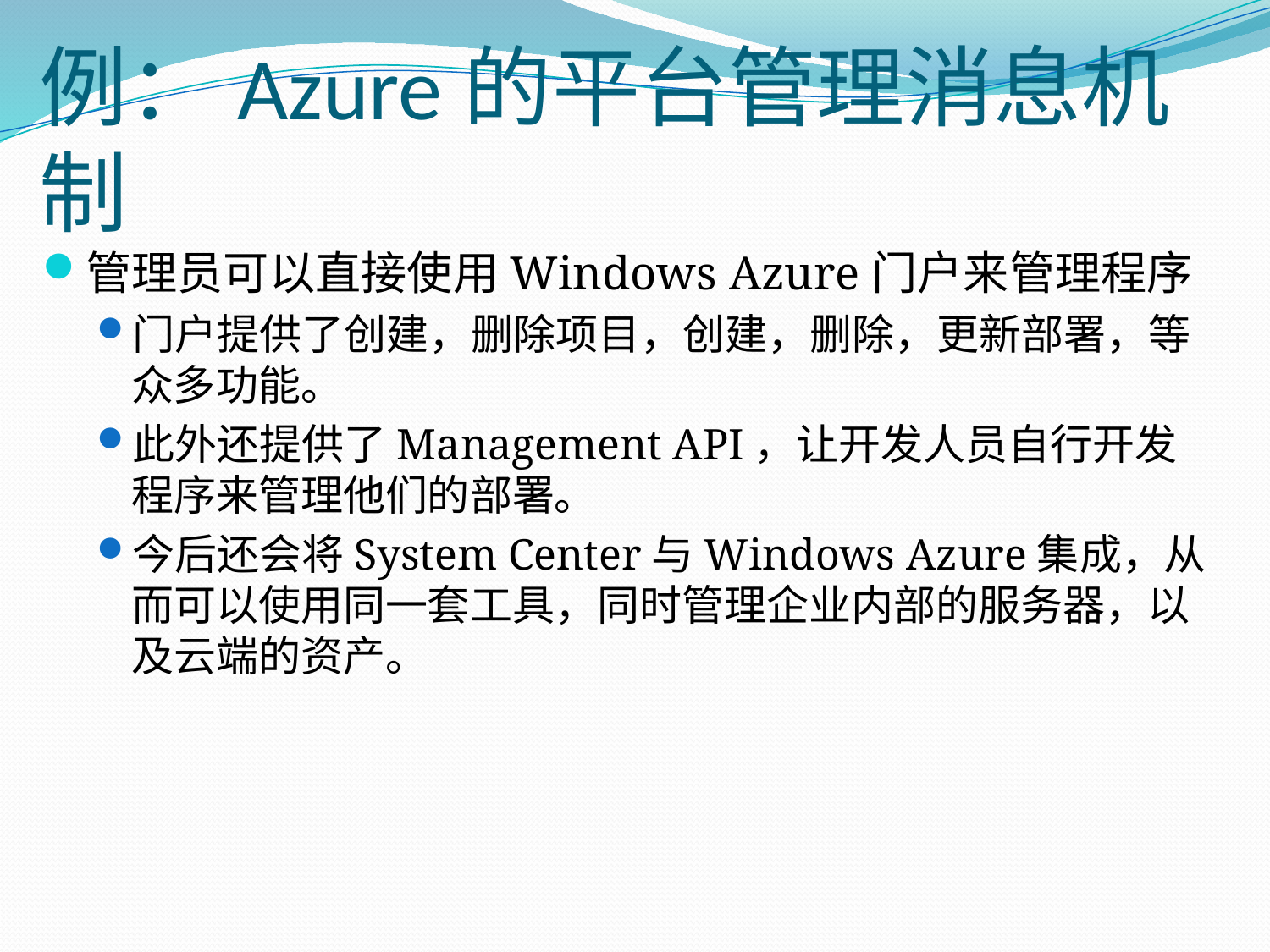

# 例：Azure的平台管理消息机制
管理员可以直接使用Windows Azure门户来管理程序
门户提供了创建，删除项目，创建，删除，更新部署，等众多功能。
此外还提供了Management API，让开发人员自行开发程序来管理他们的部署。
今后还会将System Center与Windows Azure集成，从而可以使用同一套工具，同时管理企业内部的服务器，以及云端的资产。